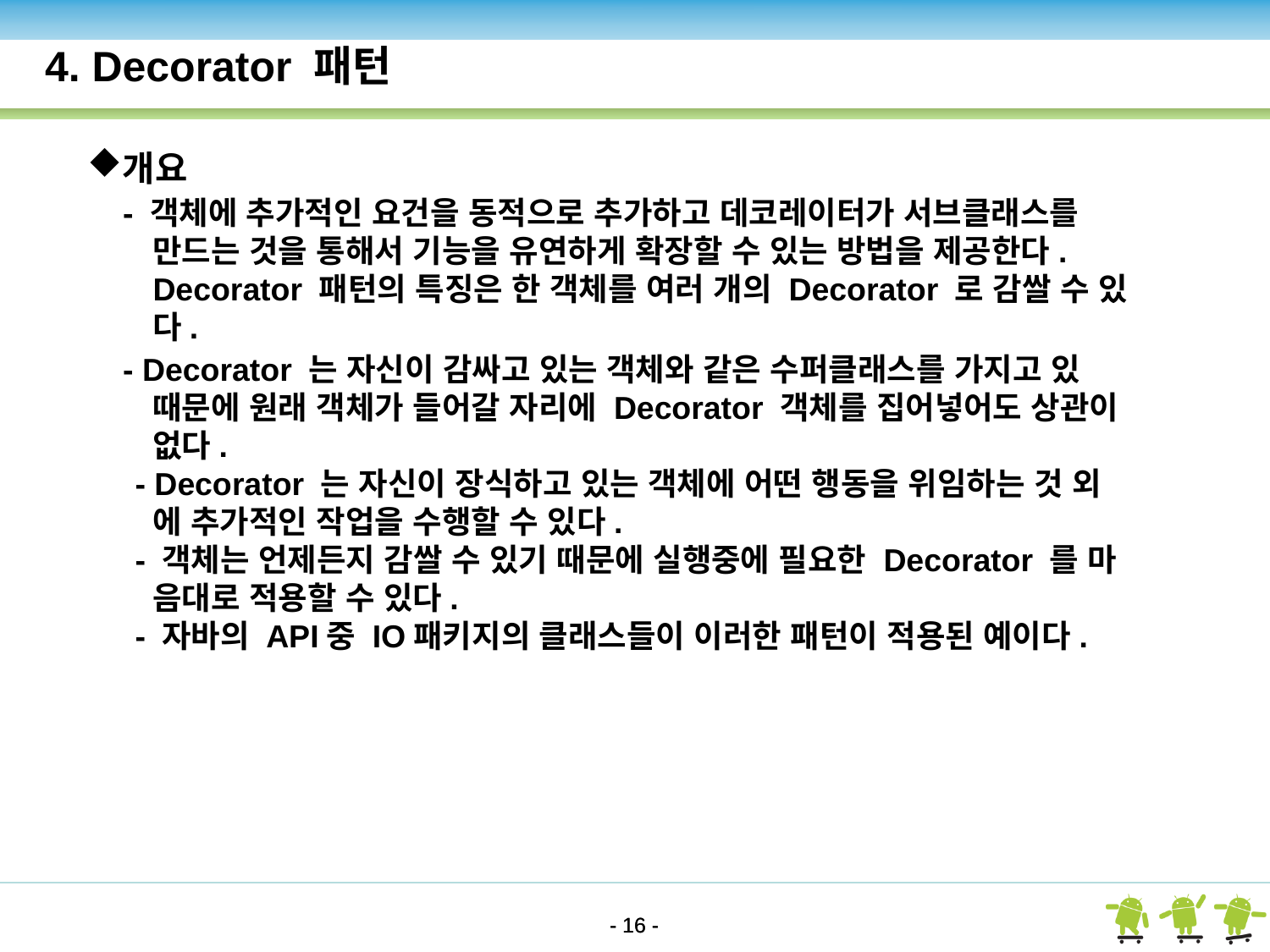

4. Decorator 패턴
개요
    - 객체에 추가적인 요건을 동적으로 추가하고 데코레이터가 서브클래스를
  만드는 것을 통해서 기능을 유연하게 확장할 수 있는 방법을 제공한다.
  Decorator 패턴의 특징은 한 객체를 여러 개의 Decorator 로 감쌀 수 있
  다.
    - Decorator 는 자신이 감싸고 있는 객체와 같은 수퍼클래스를 가지고 있
  때문에 원래 객체가 들어갈 자리에 Decorator 객체를 집어넣어도 상관이
  없다.
- Decorator 는 자신이 장식하고 있는 객체에 어떤 행동을 위임하는 것 외
  에 추가적인 작업을 수행할 수 있다.
- 객체는 언제든지 감쌀 수 있기 때문에 실행중에 필요한 Decorator 를 마
  음대로 적용할 수 있다.
- 자바의 API중 IO패키지의 클래스들이 이러한 패턴이 적용된 예이다.

- 16 -
- 16 -